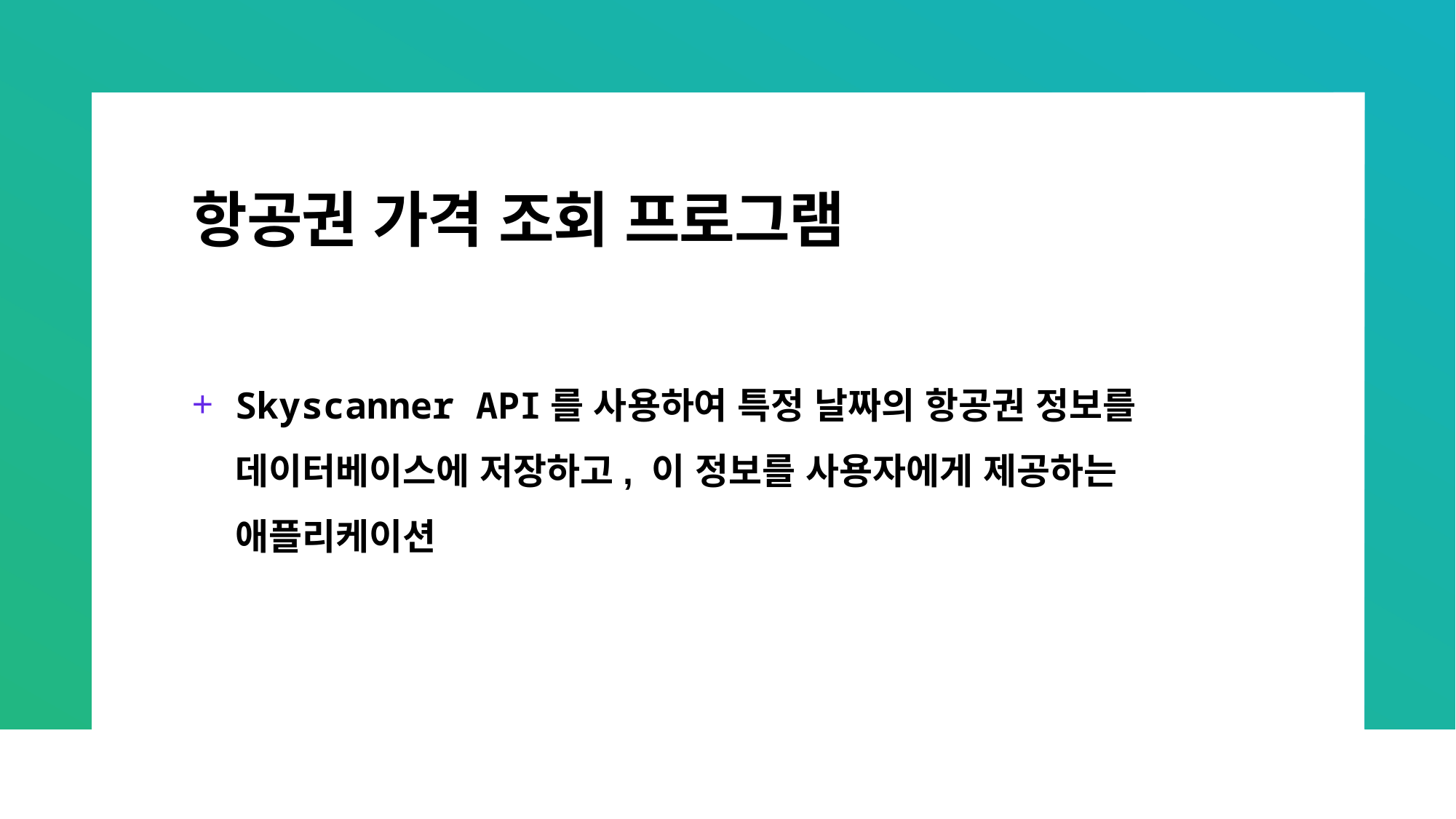

# 항공권 가격 조회 프로그램
Skyscanner API를 사용하여 특정 날짜의 항공권 정보를 데이터베이스에 저장하고, 이 정보를 사용자에게 제공하는 애플리케이션